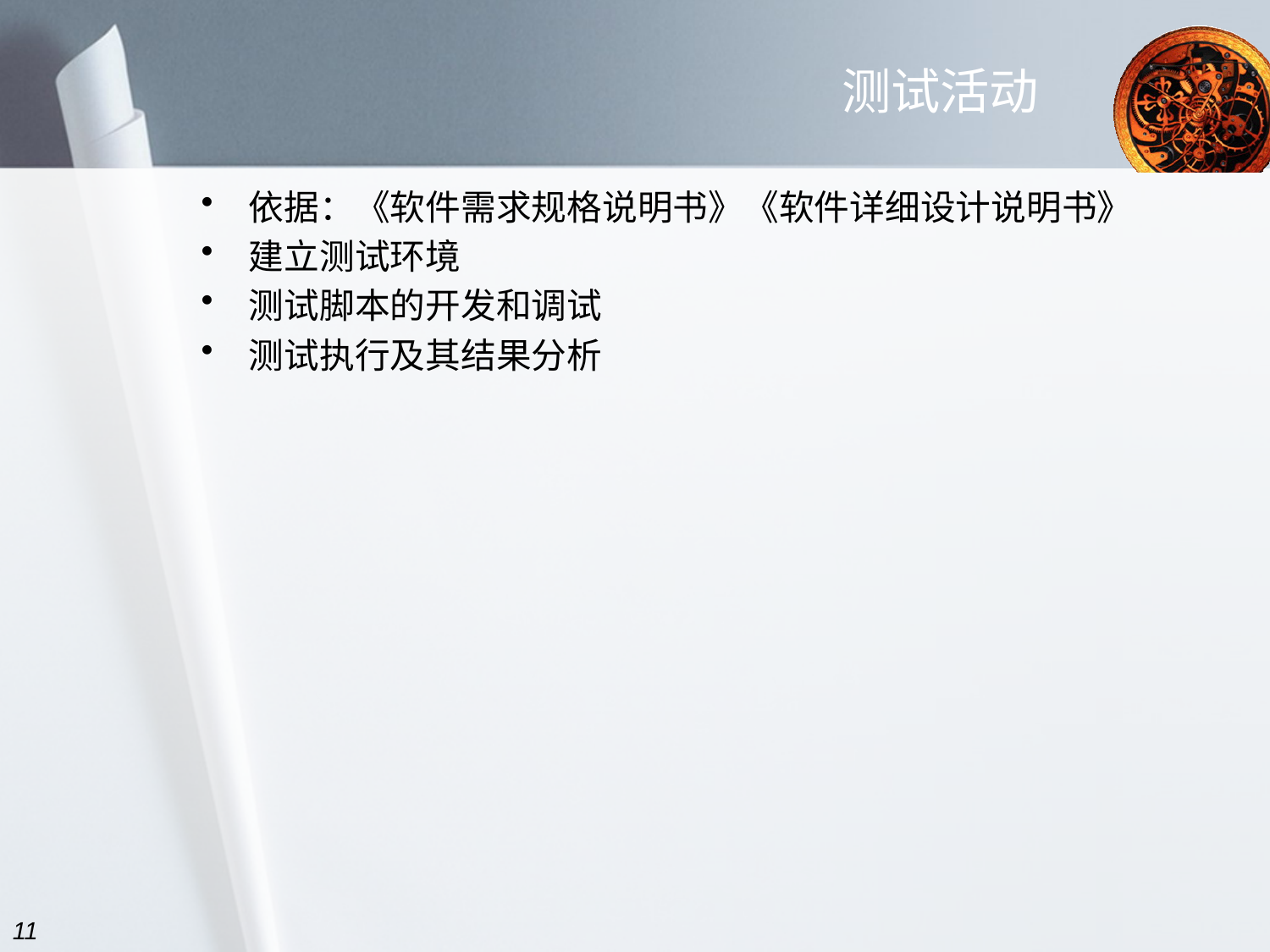

# 测试活动
依据：《软件需求规格说明书》《软件详细设计说明书》
建立测试环境
测试脚本的开发和调试
测试执行及其结果分析
11